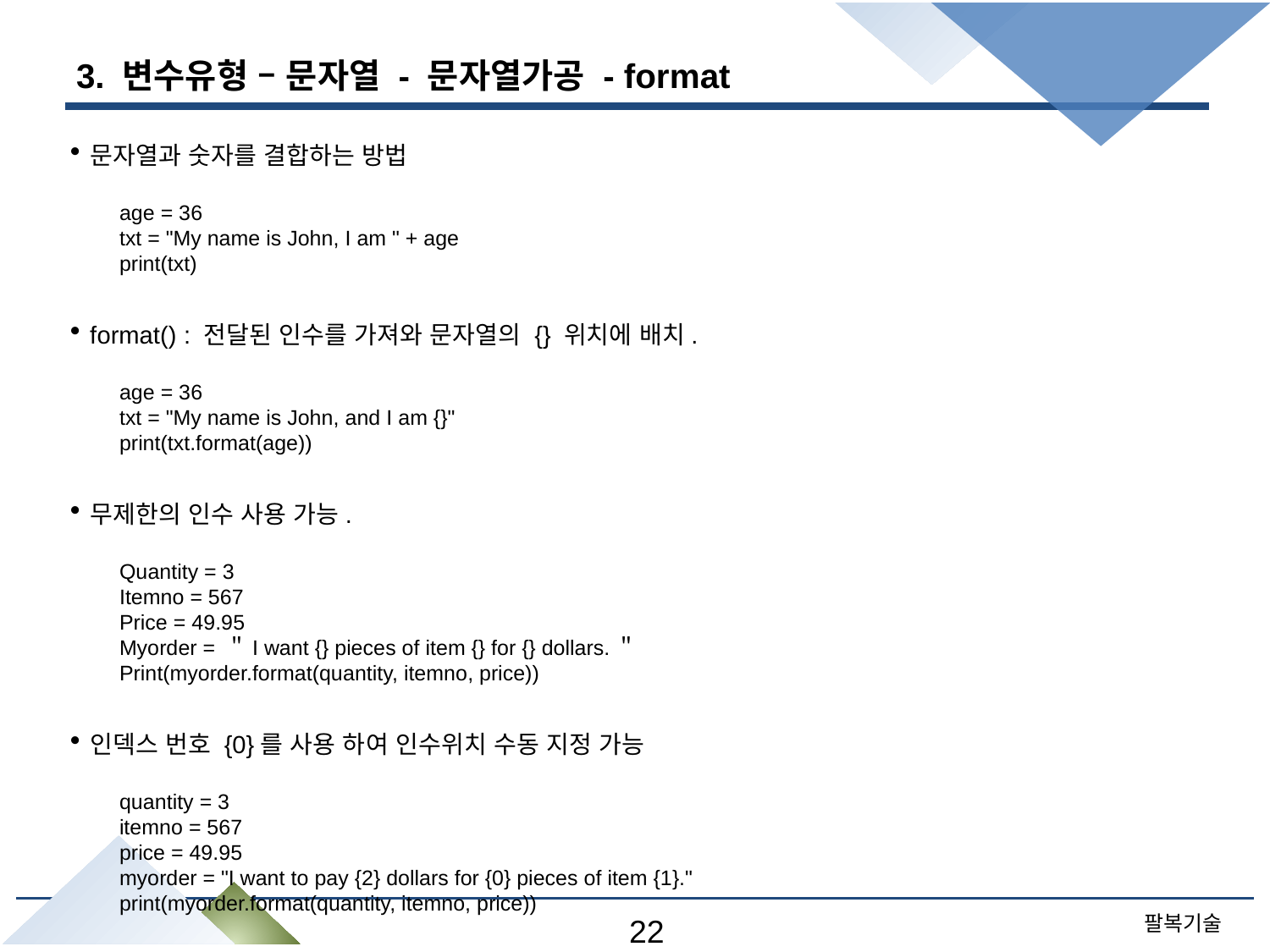

# 3. 변수유형 – 문자열 - 문자열가공 - format
문자열과 숫자를 결합하는 방법

age = 36
txt = "My name is John, I am " + age
print(txt)

format() : 전달된 인수를 가져와 문자열의 {} 위치에 배치.

age = 36
txt = "My name is John, and I am {}"
print(txt.format(age))

무제한의 인수 사용 가능.

Quantity = 3
Itemno = 567
Price = 49.95
Myorder = ＂I want {} pieces of item {} for {} dollars.＂
Print(myorder.format(quantity, itemno, price))

인덱스 번호 {0}를 사용 하여 인수위치 수동 지정 가능

quantity = 3
itemno = 567
price = 49.95
myorder = "I want to pay {2} dollars for {0} pieces of item {1}."
print(myorder.format(quantity, itemno, price))
22